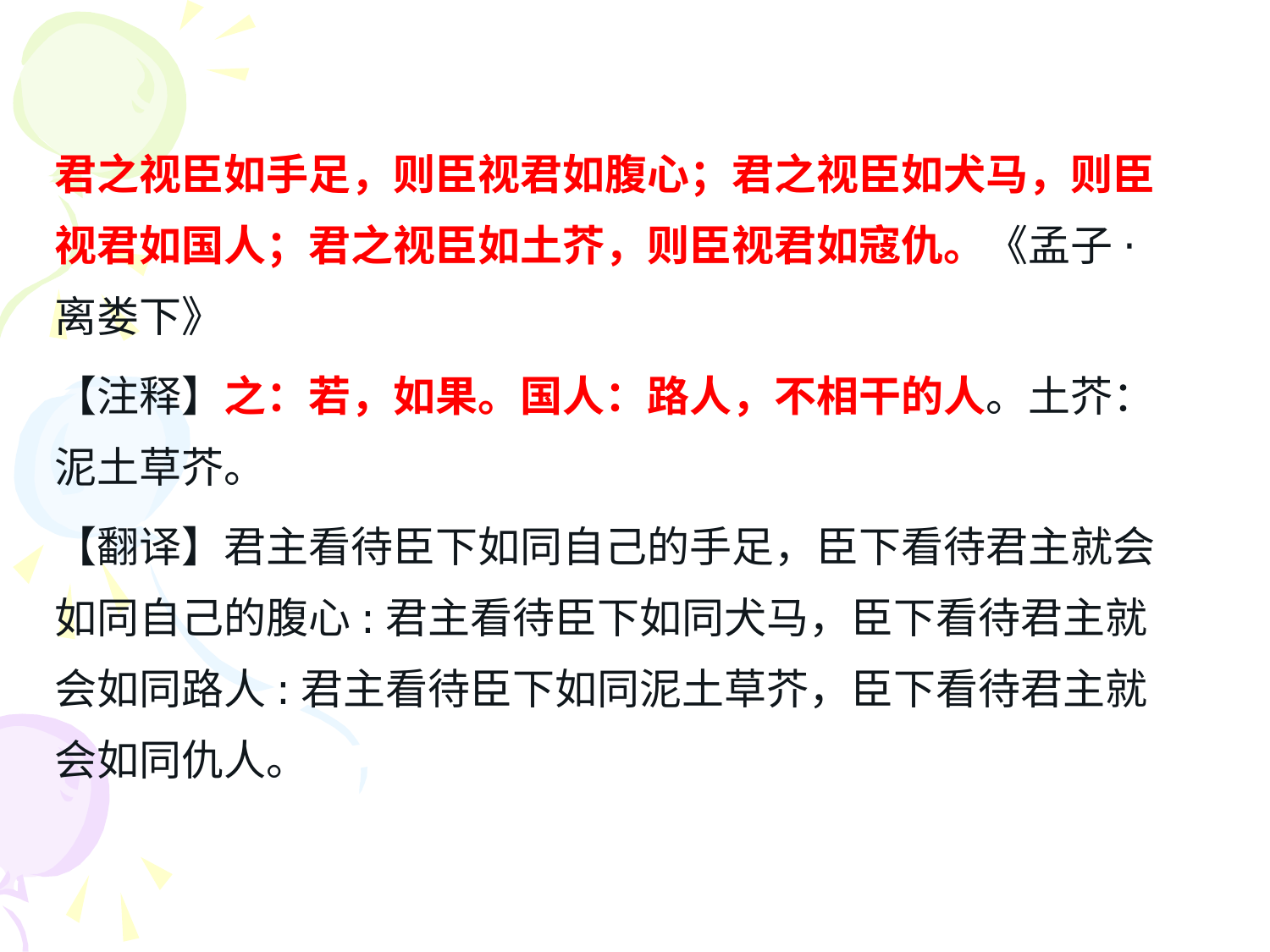

君之视臣如手足，则臣视君如腹心；君之视臣如犬马，则臣视君如国人；君之视臣如土芥，则臣视君如寇仇。《孟子·离娄下》
【注释】之：若，如果。国人：路人，不相干的人。土芥：泥土草芥。
【翻译】君主看待臣下如同自己的手足，臣下看待君主就会如同自己的腹心:君主看待臣下如同犬马，臣下看待君主就会如同路人:君主看待臣下如同泥土草芥，臣下看待君主就会如同仇人。